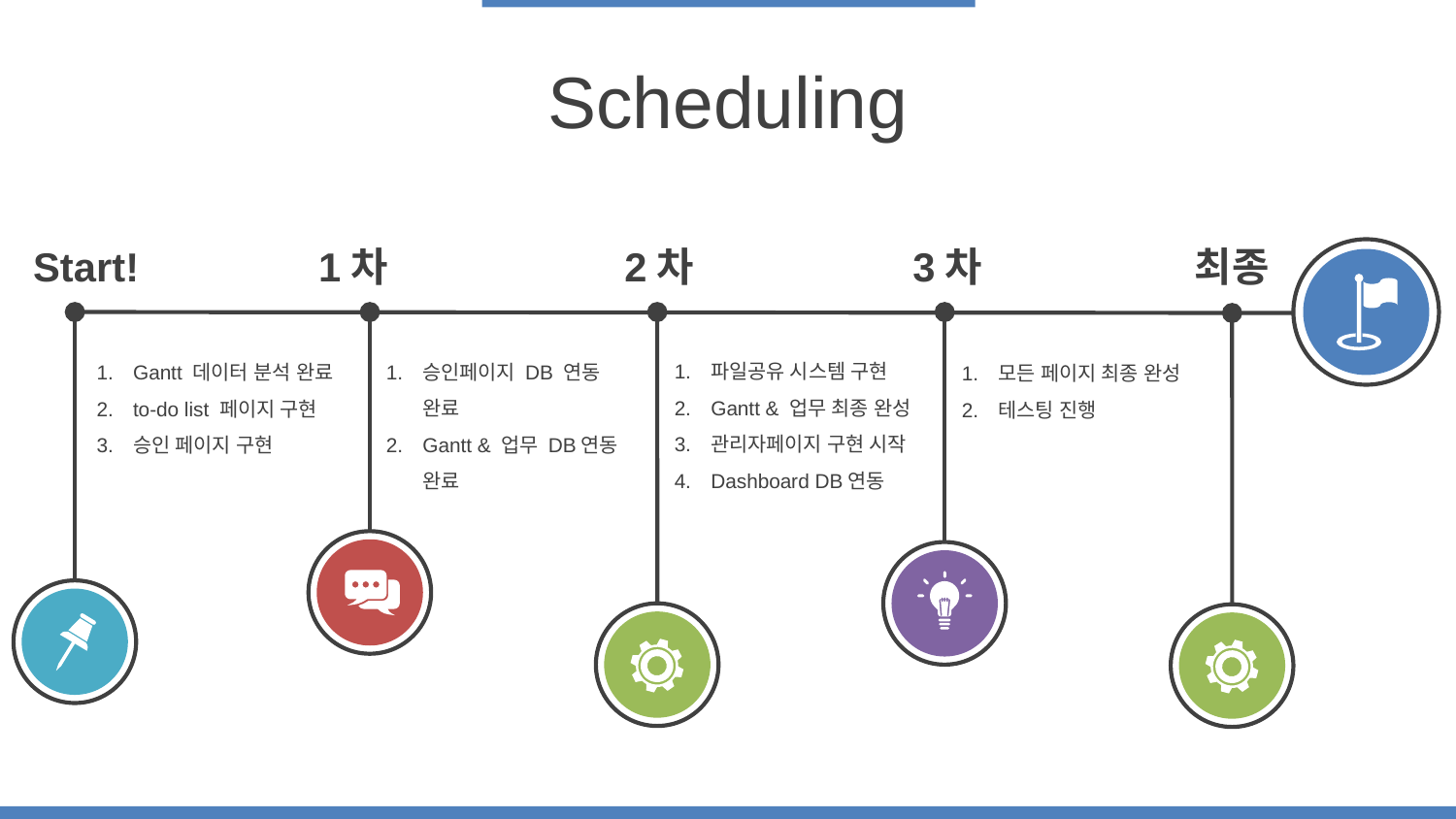

Scheduling
Start!
1차
2차
3차
최종

파일공유 시스템 구현
Gantt & 업무 최종 완성
관리자페이지 구현 시작
Dashboard DB연동
승인페이지 DB 연동   완료
Gantt & 업무 DB연동 완료
Gantt 데이터 분석 완료
to-do list 페이지 구현
승인 페이지 구현

모든 페이지 최종 완성
테스팅 진행